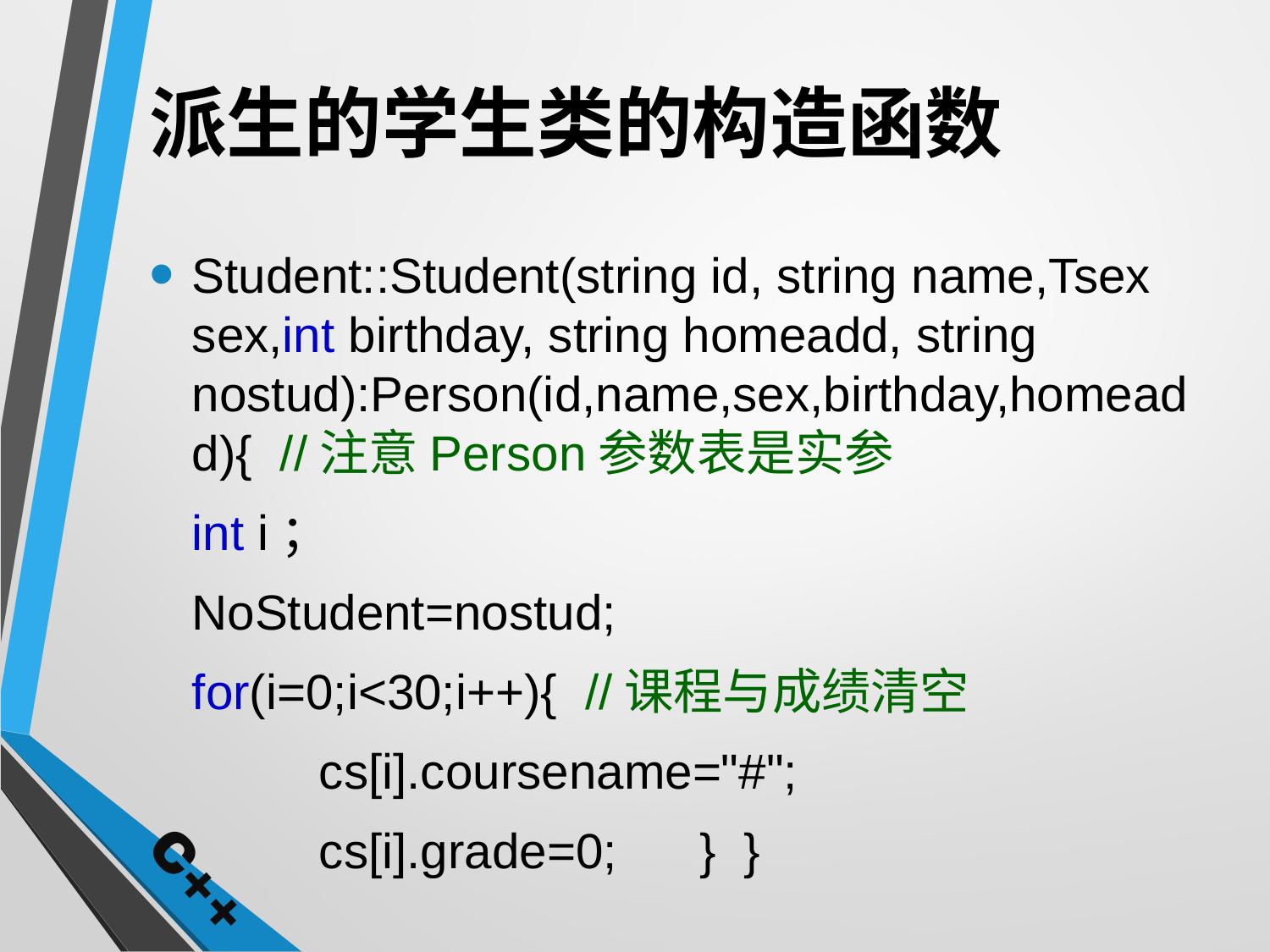

# 派生的学生类的构造函数
Student::Student(string id, string name,Tsex sex,int birthday, string homeadd, string nostud):Person(id,name,sex,birthday,homeadd){  //注意Person参数表是实参
	int i；
	NoStudent=nostud;
	for(i=0;i<30;i++){  //课程与成绩清空
		cs[i].coursename="#";
		cs[i].grade=0;	}  }